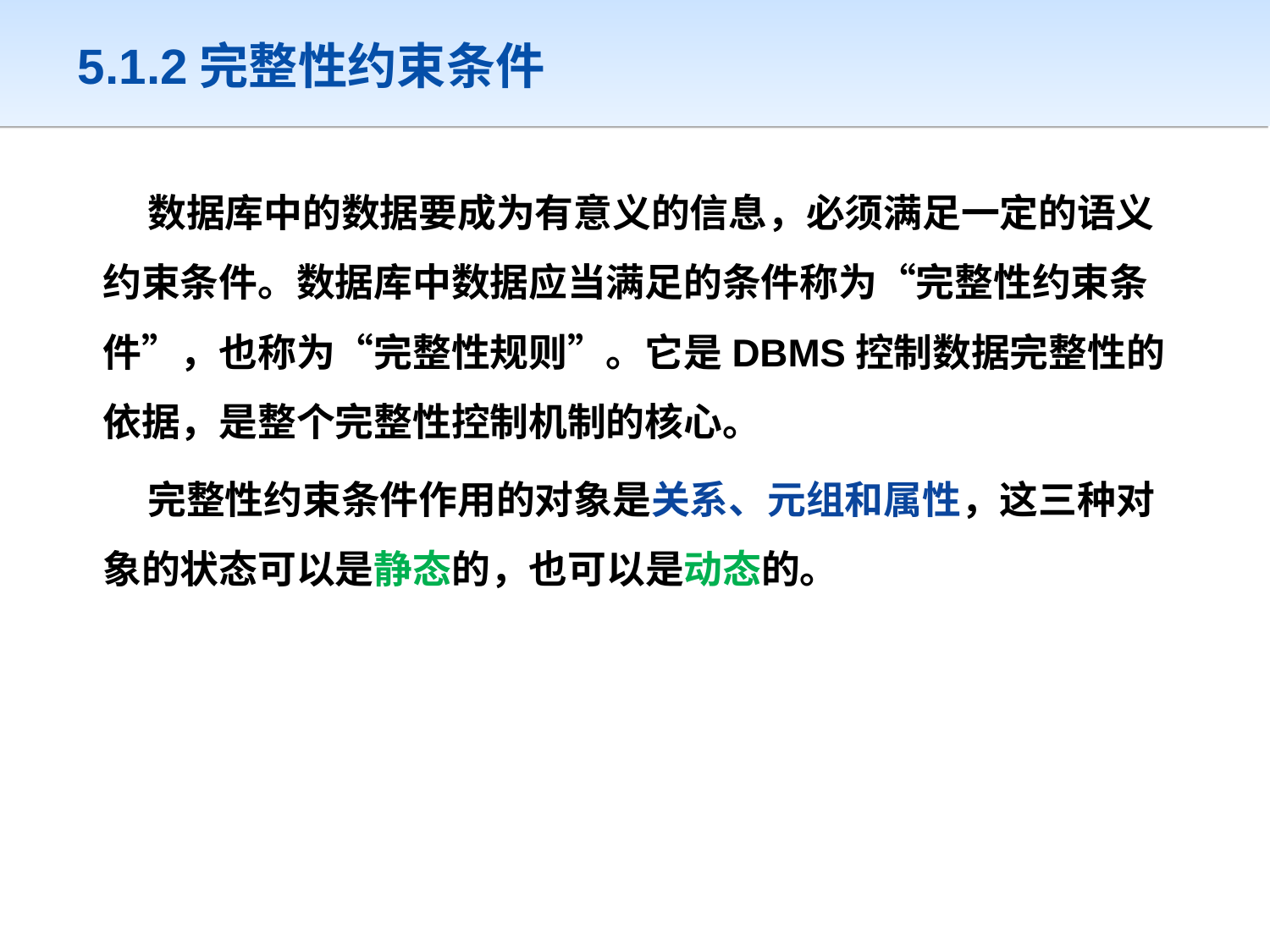

# 5.1.2完整性约束条件
	    数据库中的数据要成为有意义的信息，必须满足一定的语义约束条件。数据库中数据应当满足的条件称为“完整性约束条件”，也称为“完整性规则”。它是DBMS控制数据完整性的依据，是整个完整性控制机制的核心。
	    完整性约束条件作用的对象是关系、元组和属性，这三种对象的状态可以是静态的，也可以是动态的。